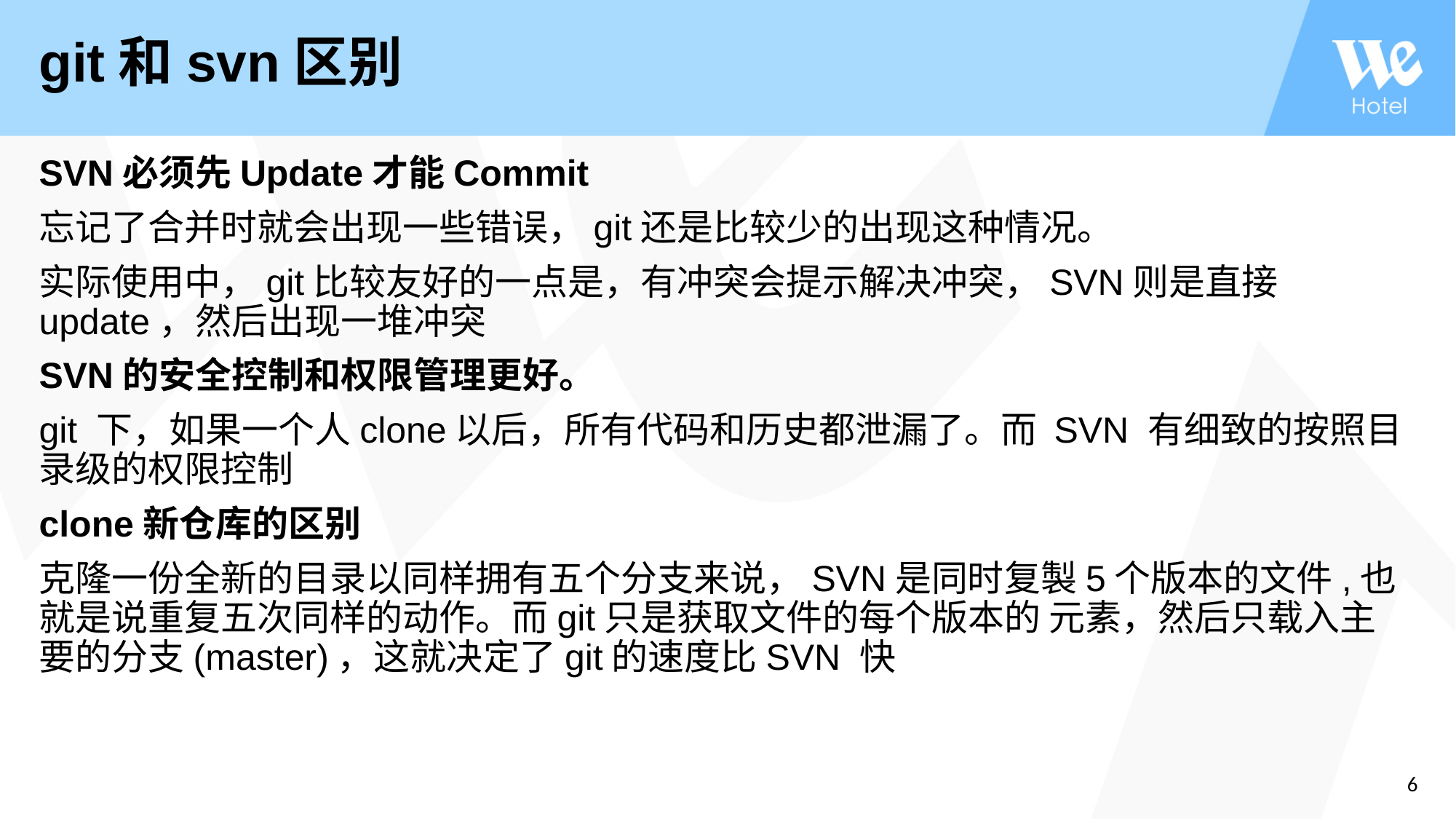

# git和svn区别
SVN必须先Update才能Commit
忘记了合并时就会出现一些错误，git还是比较少的出现这种情况。
实际使用中，git比较友好的一点是，有冲突会提示解决冲突，SVN则是直接update，然后出现一堆冲突
SVN的安全控制和权限管理更好。
git 下，如果一个人clone以后，所有代码和历史都泄漏了。而 SVN 有细致的按照目录级的权限控制
clone新仓库的区别
克隆一份全新的目录以同样拥有五个分支来说，SVN是同时复製5个版本的文件,也就是说重复五次同样的动作。而git只是获取文件的每个版本的 元素，然后只载入主要的分支(master)，这就决定了git的速度比SVN 快
6